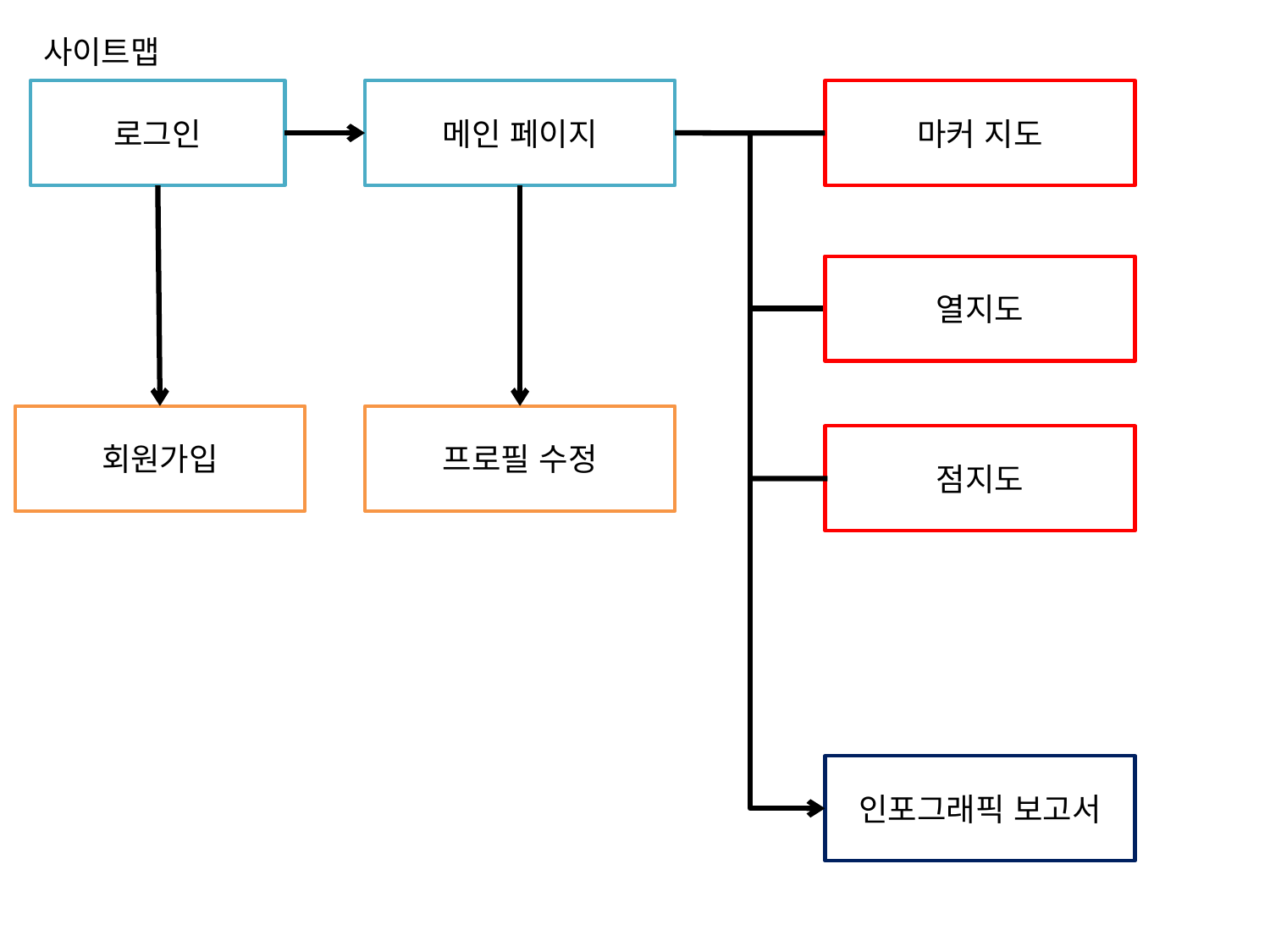

사이트맵
로그인
메인 페이지
마커 지도
열지도
회원가입
프로필 수정
점지도
인포그래픽 보고서